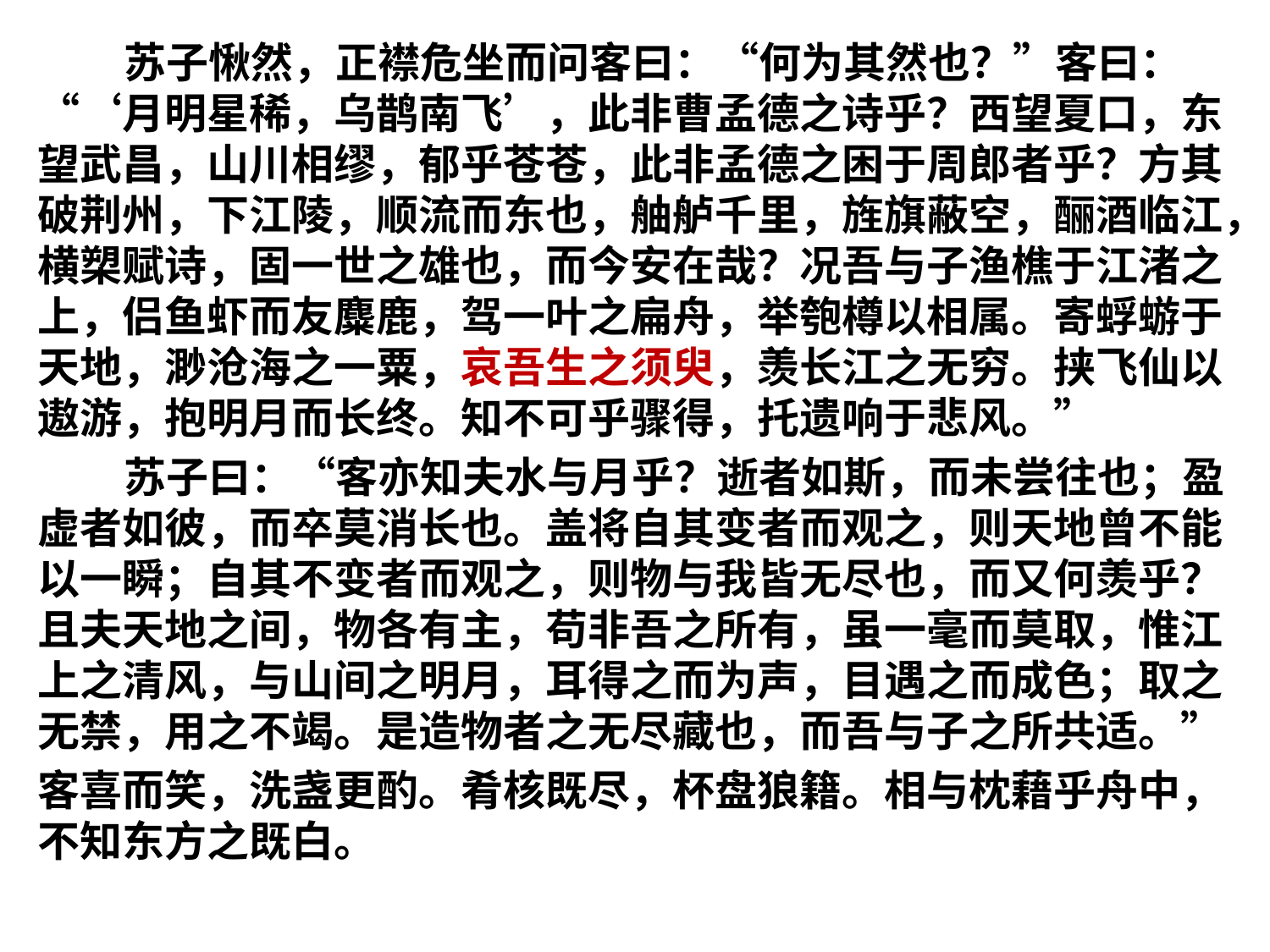

苏子愀然，正襟危坐而问客曰：“何为其然也？”客曰：“‘月明星稀，乌鹊南飞’，此非曹孟德之诗乎？西望夏口，东望武昌，山川相缪，郁乎苍苍，此非孟德之困于周郎者乎？方其破荆州，下江陵，顺流而东也，舳舻千里，旌旗蔽空，酾酒临江，横槊赋诗，固一世之雄也，而今安在哉？况吾与子渔樵于江渚之上，侣鱼虾而友麋鹿，驾一叶之扁舟，举匏樽以相属。寄蜉蝣于天地，渺沧海之一粟，哀吾生之须臾，羡长江之无穷。挟飞仙以遨游，抱明月而长终。知不可乎骤得，托遗响于悲风。”
        苏子曰：“客亦知夫水与月乎？逝者如斯，而未尝往也；盈虚者如彼，而卒莫消长也。盖将自其变者而观之，则天地曾不能以一瞬；自其不变者而观之，则物与我皆无尽也，而又何羡乎？且夫天地之间，物各有主，苟非吾之所有，虽一毫而莫取，惟江上之清风，与山间之明月，耳得之而为声，目遇之而成色；取之无禁，用之不竭。是造物者之无尽藏也，而吾与子之所共适。”
客喜而笑，洗盏更酌。肴核既尽，杯盘狼籍。相与枕藉乎舟中，不知东方之既白。